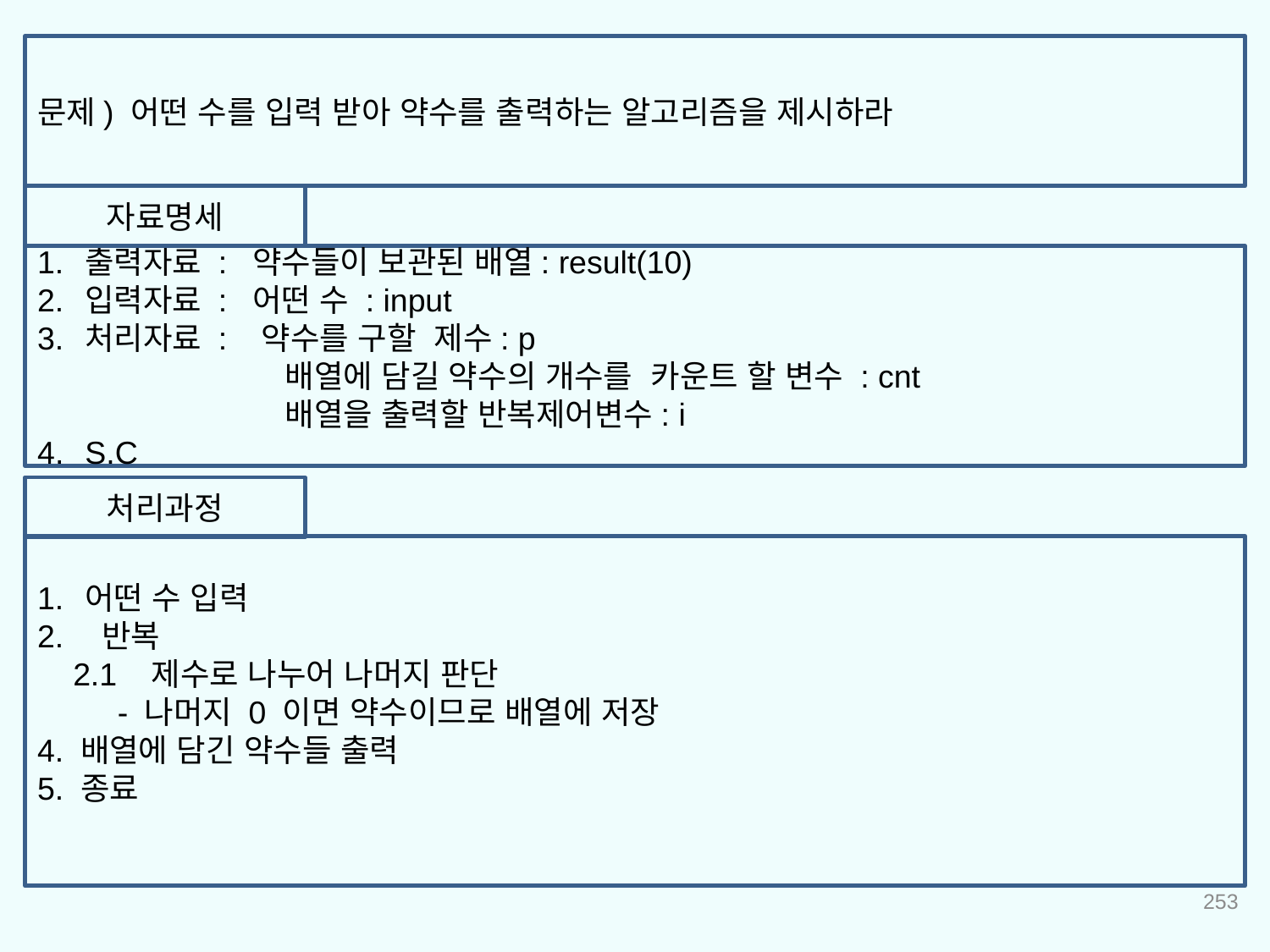

문제) 어떤 수를 입력 받아 약수를 출력하는 알고리즘을 제시하라
자료명세
출력자료 :  약수들이 보관된 배열: result(10)
입력자료 :  어떤 수 : input
처리자료 :   약수를 구할  제수: p
                           배열에 담길 약수의 개수를  카운트 할 변수 : cnt
                           배열을 출력할 반복제어변수: i
S.C
처리과정
어떤 수 입력
 반복
    2.1   제수로 나누어 나머지 판단
         - 나머지 0 이면 약수이므로 배열에 저장
4. 배열에 담긴 약수들 출력
5. 종료

253